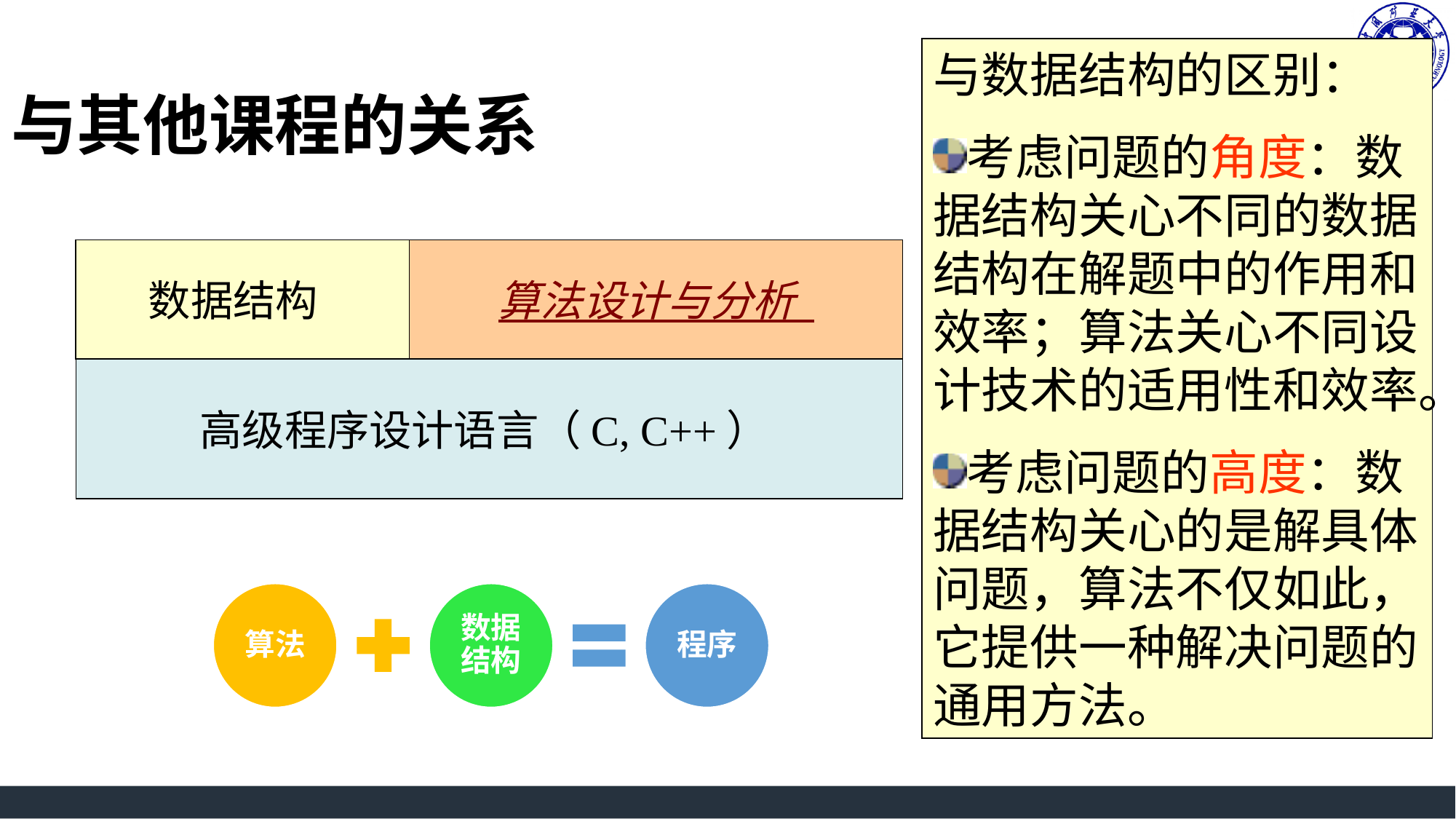

与数据结构的区别：
考虑问题的角度：数据结构关心不同的数据结构在解题中的作用和效率；算法关心不同设计技术的适用性和效率。
考虑问题的高度：数据结构关心的是解具体问题，算法不仅如此，它提供一种解决问题的通用方法。
与其他课程的关系
数据结构
算法设计与分析
高级程序设计语言（C, C++）
算法

数据结构

程序